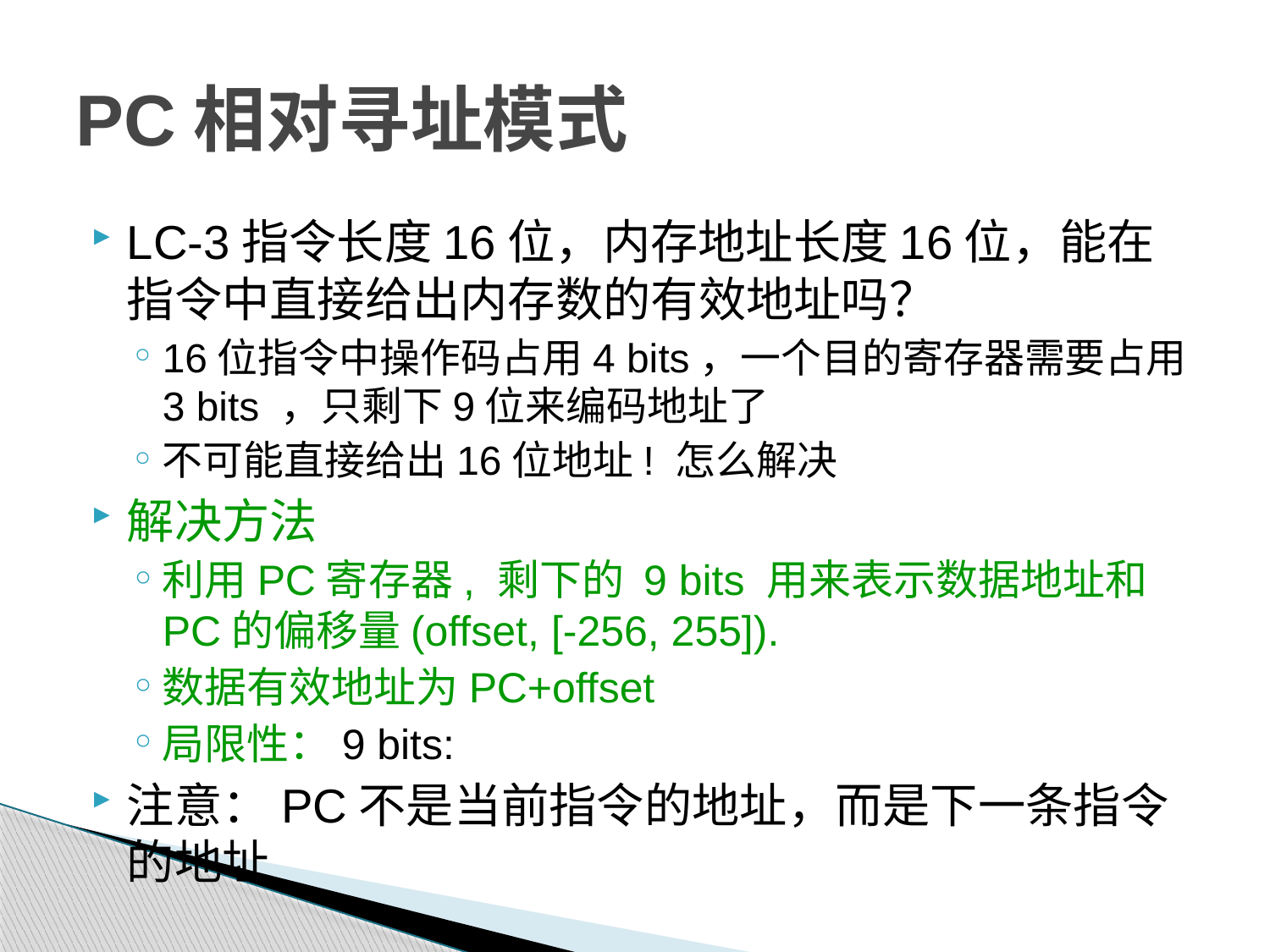

# PC相对寻址模式
LC-3指令长度16位，内存地址长度16位，能在指令中直接给出内存数的有效地址吗？
16位指令中操作码占用4 bits，一个目的寄存器需要占用 3 bits ，只剩下9位来编码地址了
不可能直接给出16位地址! 怎么解决
解决方法
利用PC寄存器, 剩下的 9 bits 用来表示数据地址和 PC的偏移量(offset, [-256, 255]).
数据有效地址为PC+offset
局限性：9 bits:
注意：PC不是当前指令的地址，而是下一条指令的地址